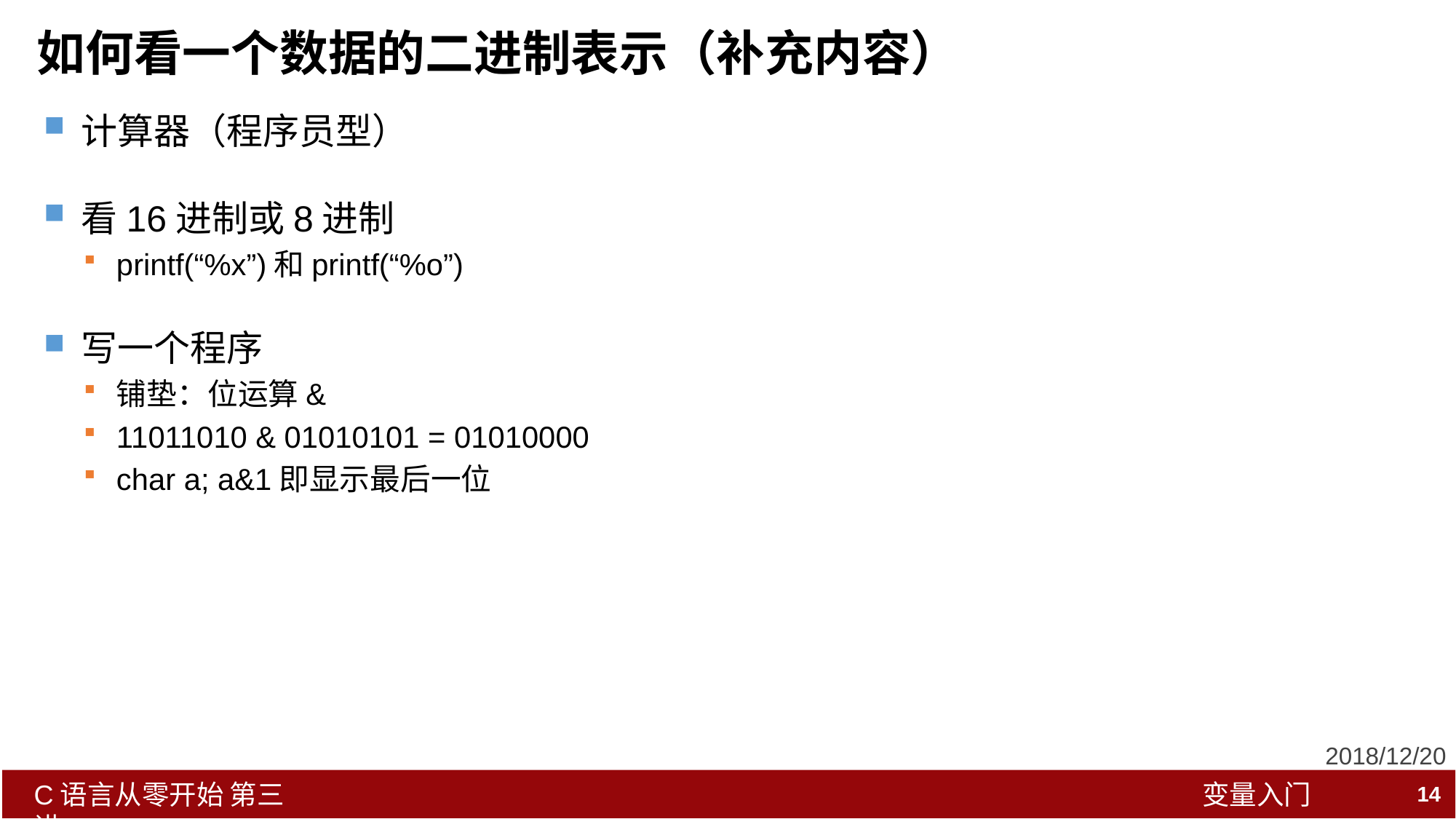

# 如何看一个数据的二进制表示（补充内容）
计算器（程序员型）

看16进制或8进制
printf(“%x”)和printf(“%o”)

写一个程序
铺垫：位运算&
11011010 & 01010101 = 01010000
char a; a&1即显示最后一位
2018/12/20
14